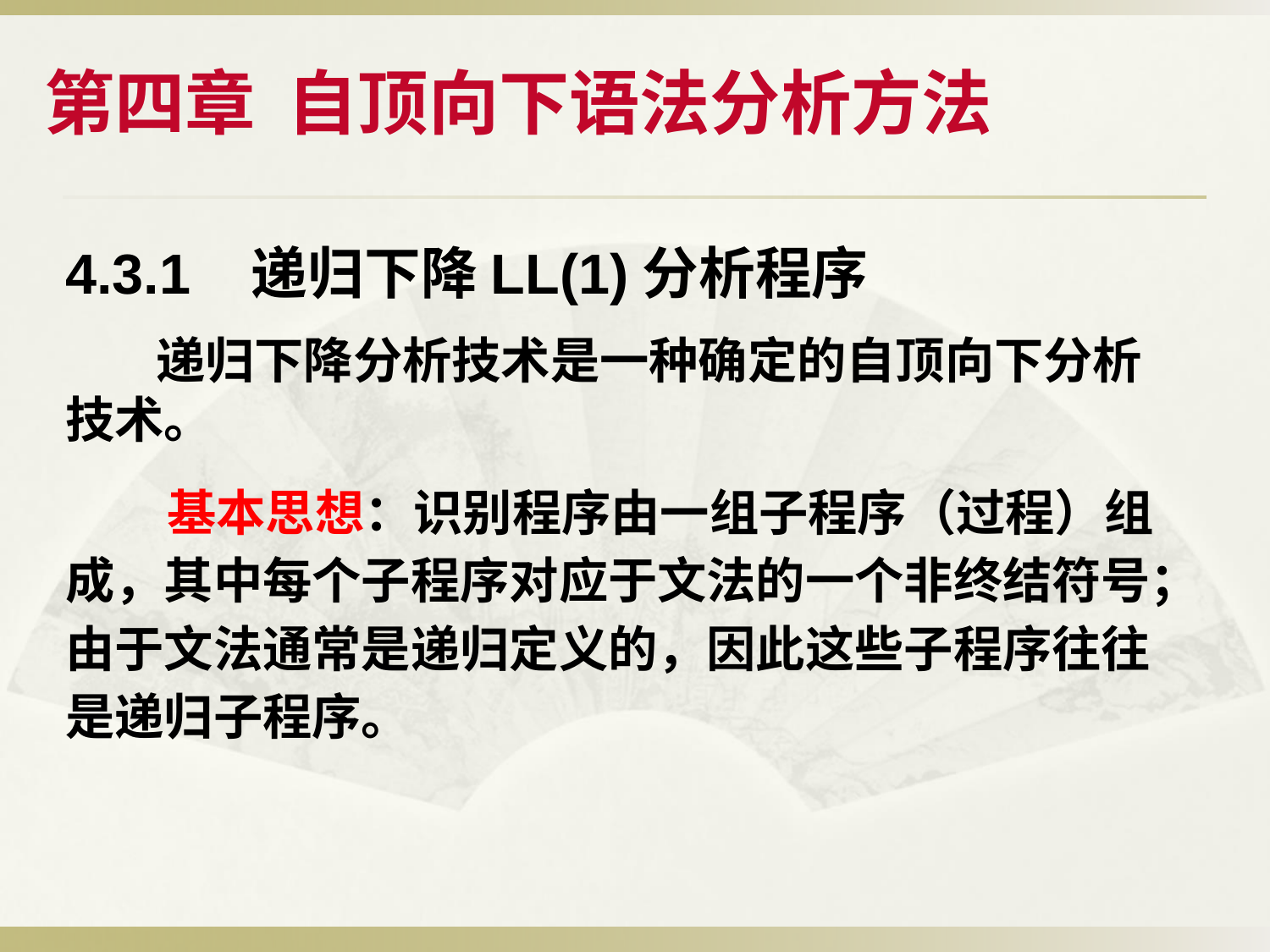

第四章  自顶向下语法分析方法
4.3.1   递归下降LL(1)分析程序
       递归下降分析技术是一种确定的自顶向下分析技术。
        基本思想：识别程序由一组子程序（过程）组成，其中每个子程序对应于文法的一个非终结符号；由于文法通常是递归定义的，因此这些子程序往往是递归子程序。